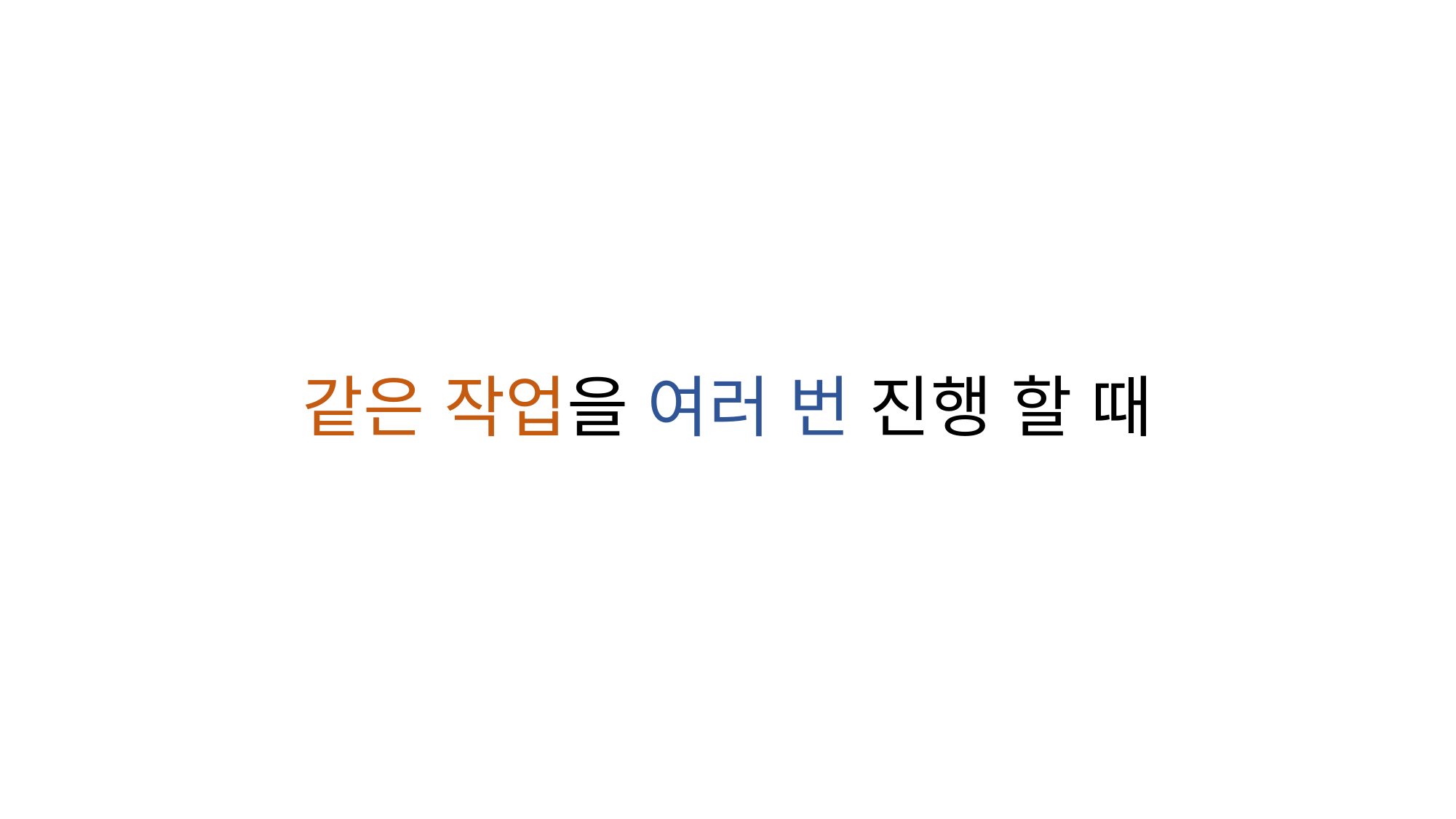

# 같은 작업을 여러 번 진행 할 때